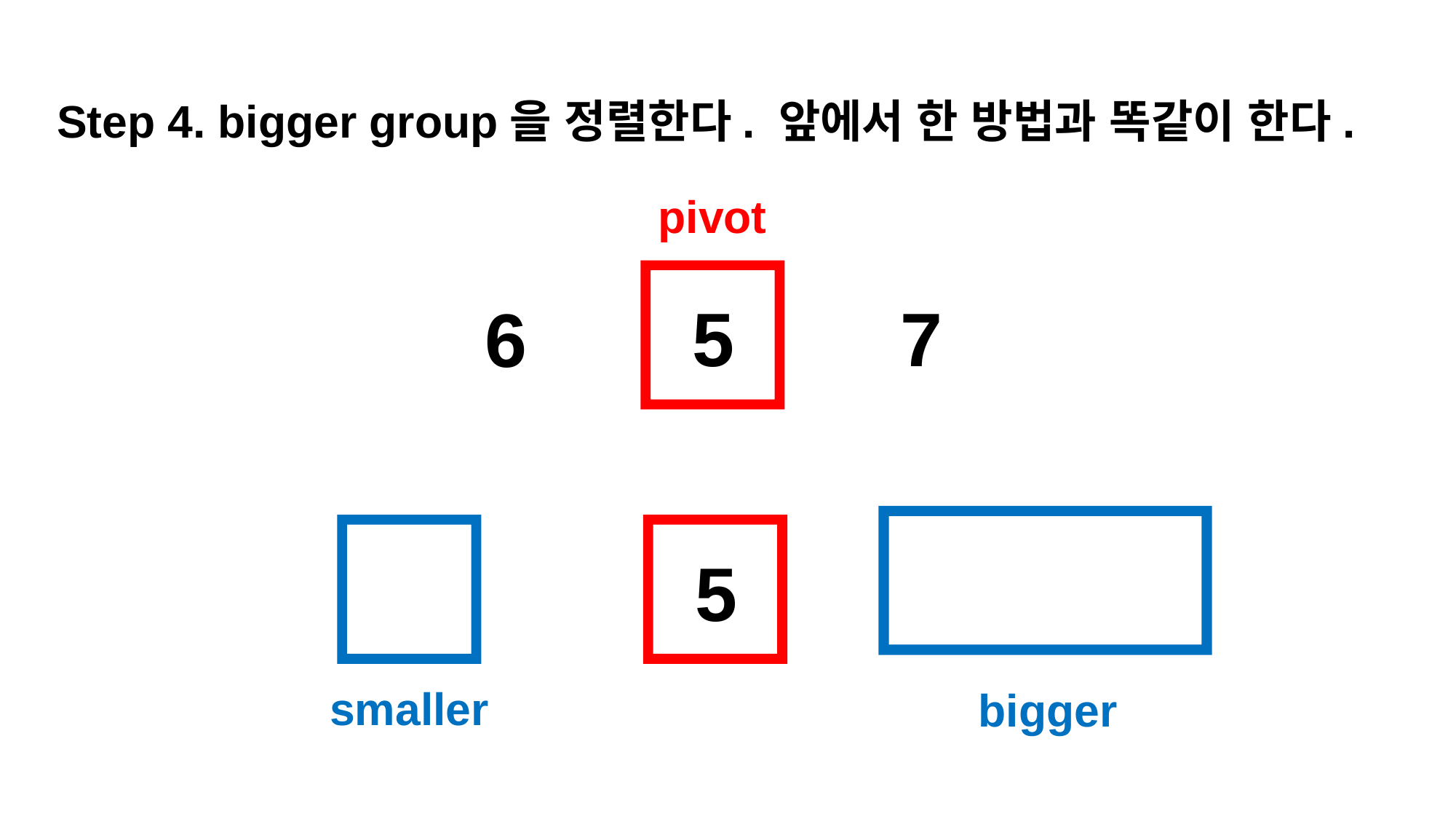

Step 4. bigger group을 정렬한다. 앞에서 한 방법과 똑같이 한다.
pivot

5
7
6

5
smaller
bigger